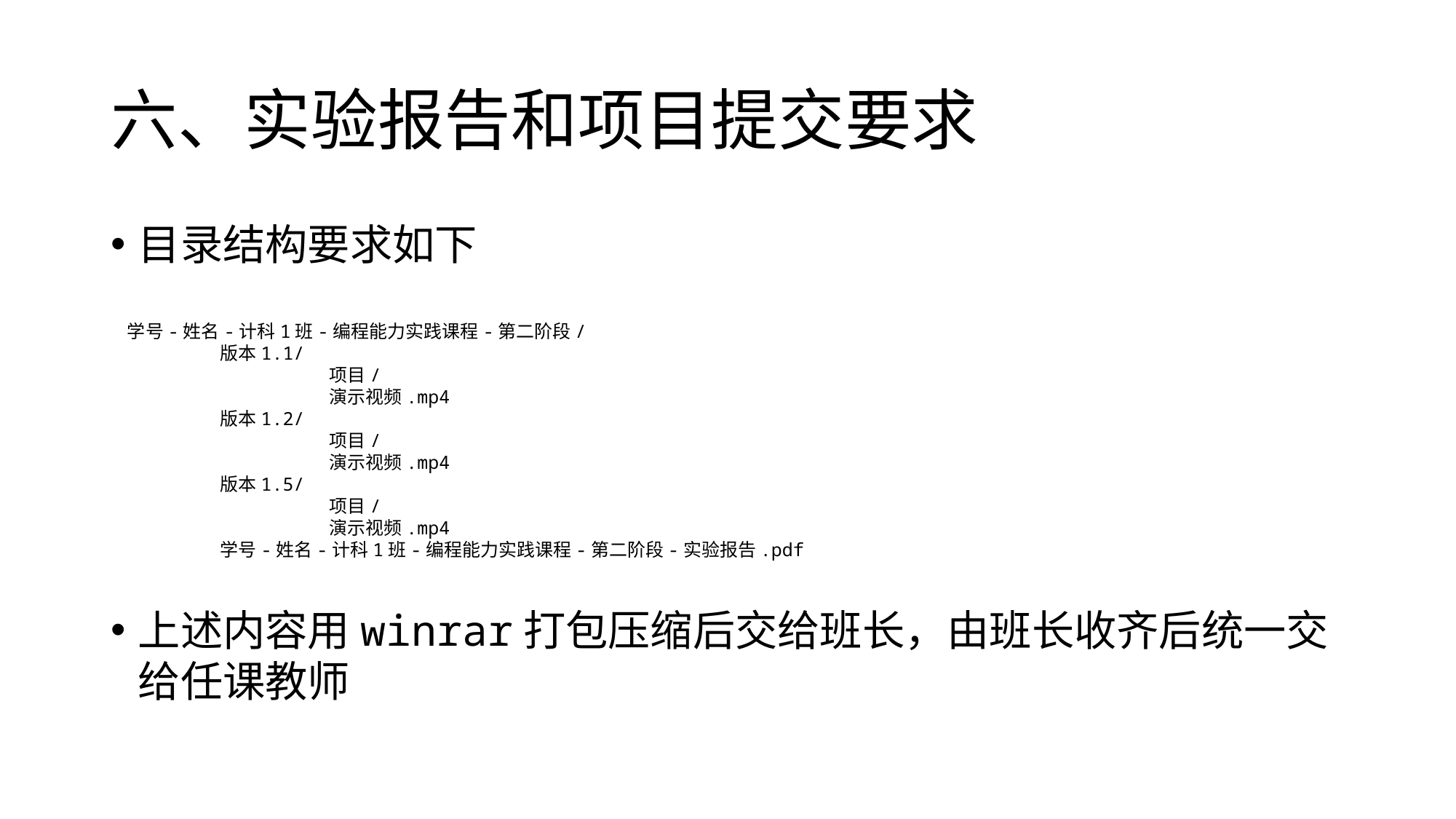

# 六、实验报告和项目提交要求
目录结构要求如下
   学号-姓名-计科1班-编程能力实践课程-第二阶段/
	版本1.1/
		项目/
		演示视频.mp4
	版本1.2/
		项目/
		演示视频.mp4
	版本1.5/
		项目/
		演示视频.mp4
	学号-姓名-计科1班-编程能力实践课程-第二阶段-实验报告.pdf

上述内容用winrar打包压缩后交给班长，由班长收齐后统一交给任课教师